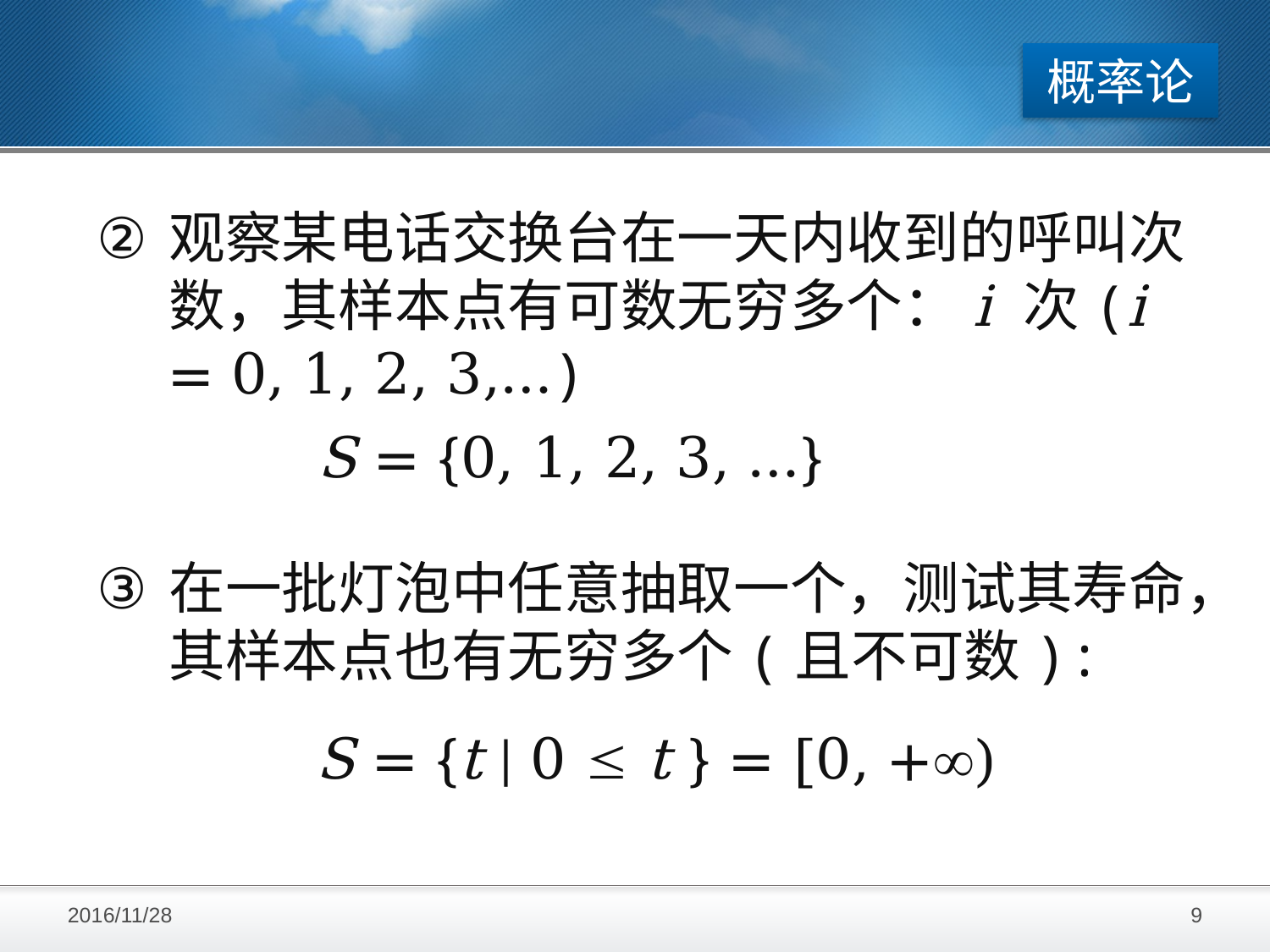

概率论
观察某电话交换台在一天内收到的呼叫次数，其样本点有可数无穷多个：i 次(i = 0, 1, 2, 3,…)
S = {0, 1, 2, 3, …}
在一批灯泡中任意抽取一个，测试其寿命，其样本点也有无穷多个(且不可数):
S = {t | 0 ≤ t } = [0, +∞)
2016/11/28
9